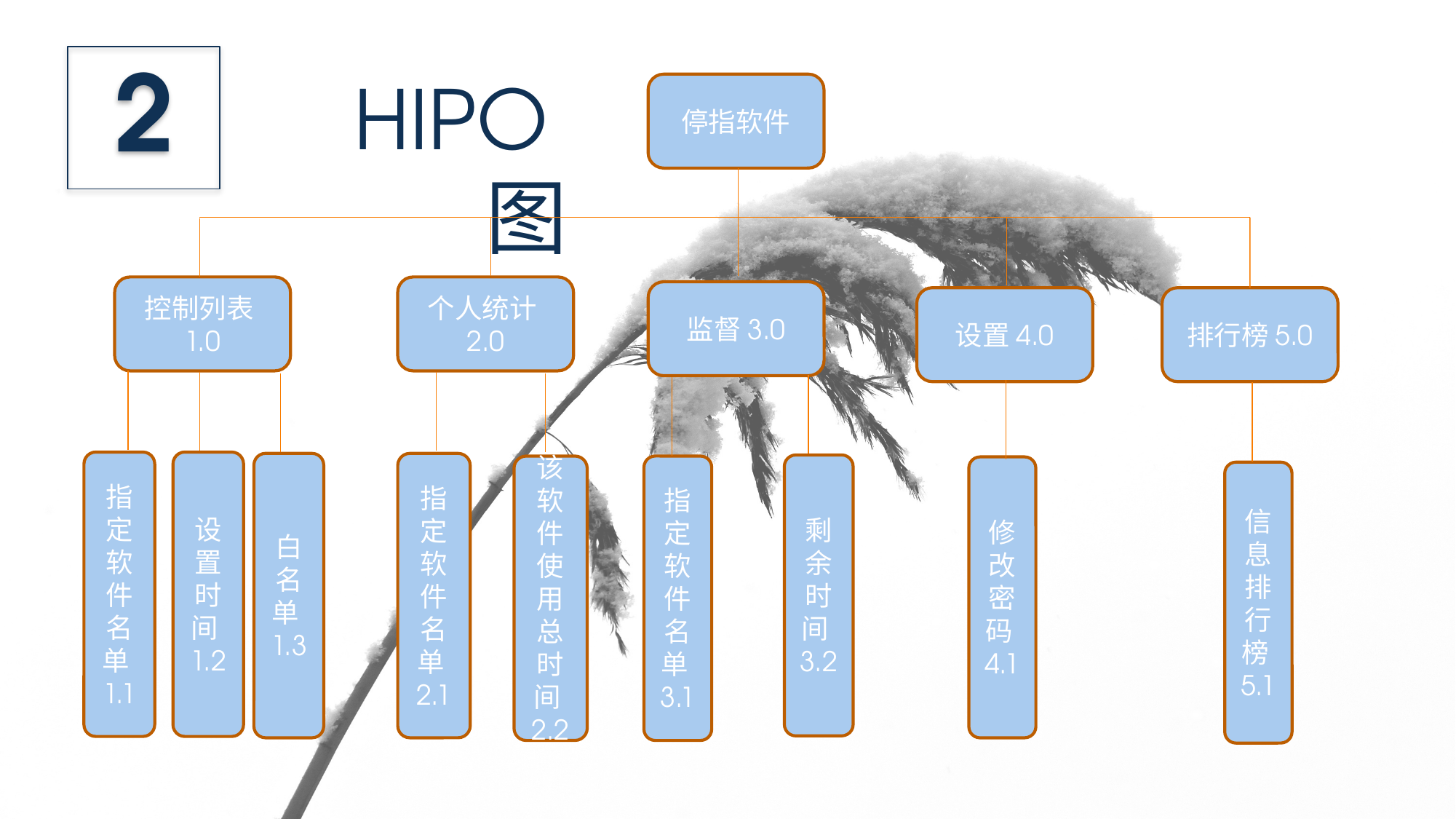

2
HIPO图
停指软件
控制列表1.0
个人统计2.0
监督3.0
设置4.0
排行榜5.0
指定软件名单1.1
设置时间1.2
白名单1.3
指定软件名单2.1
剩余时间3.2
该软件使用总时间2.2
指定软件名单3.1
修改密码4.1
信息排行榜5.1